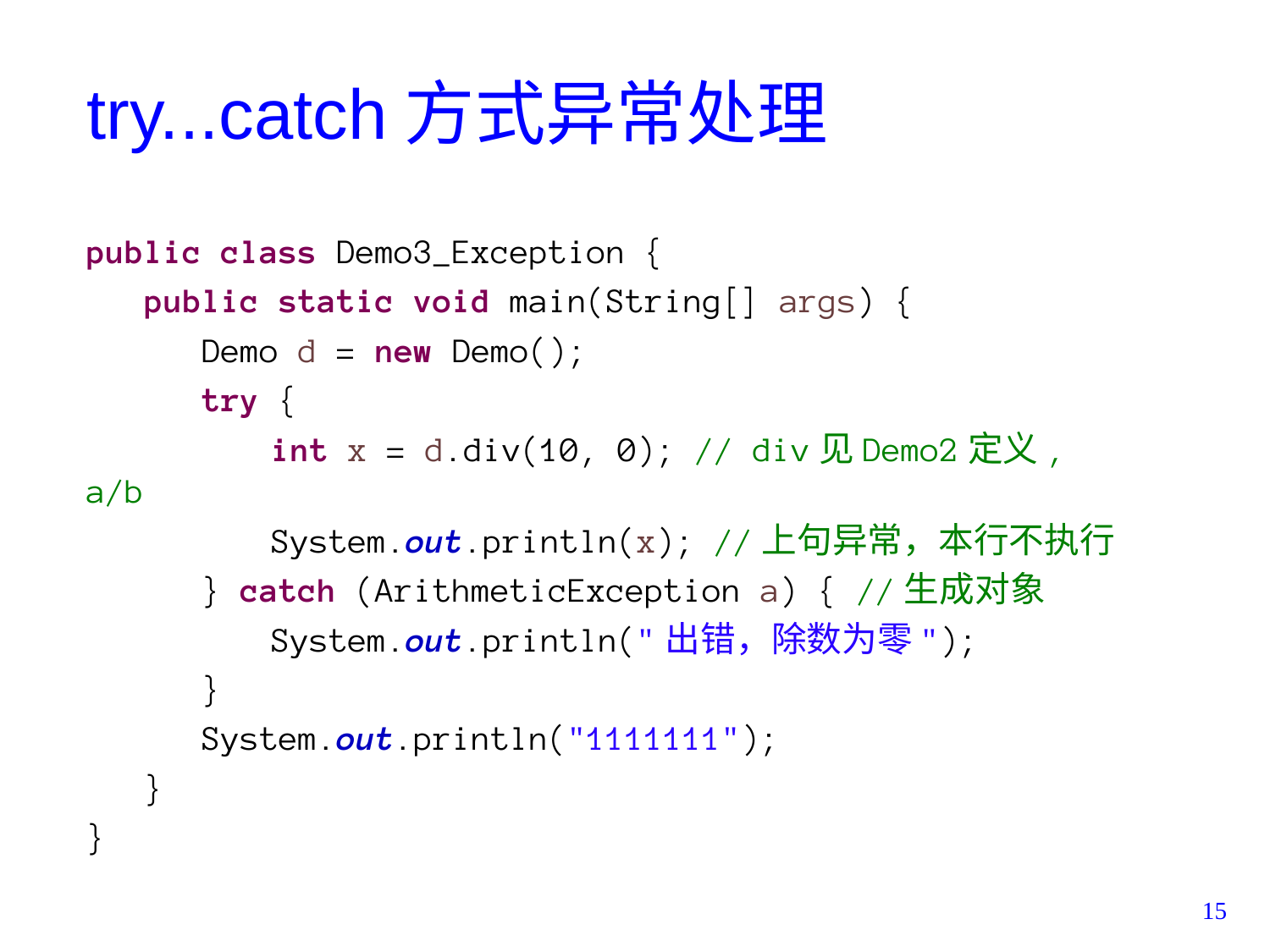

# try...catch方式异常处理
public class Demo3_Exception {
   public static void main(String[] args) {
      Demo d = new Demo();
      try {
	   int x = d.div(10, 0); // div见Demo2定义, a/b
	   System.out.println(x); //上句异常，本行不执行
      } catch (ArithmeticException a) { //生成对象
	   System.out.println("出错，除数为零");
      }
      System.out.println("1111111");
   }
}

15